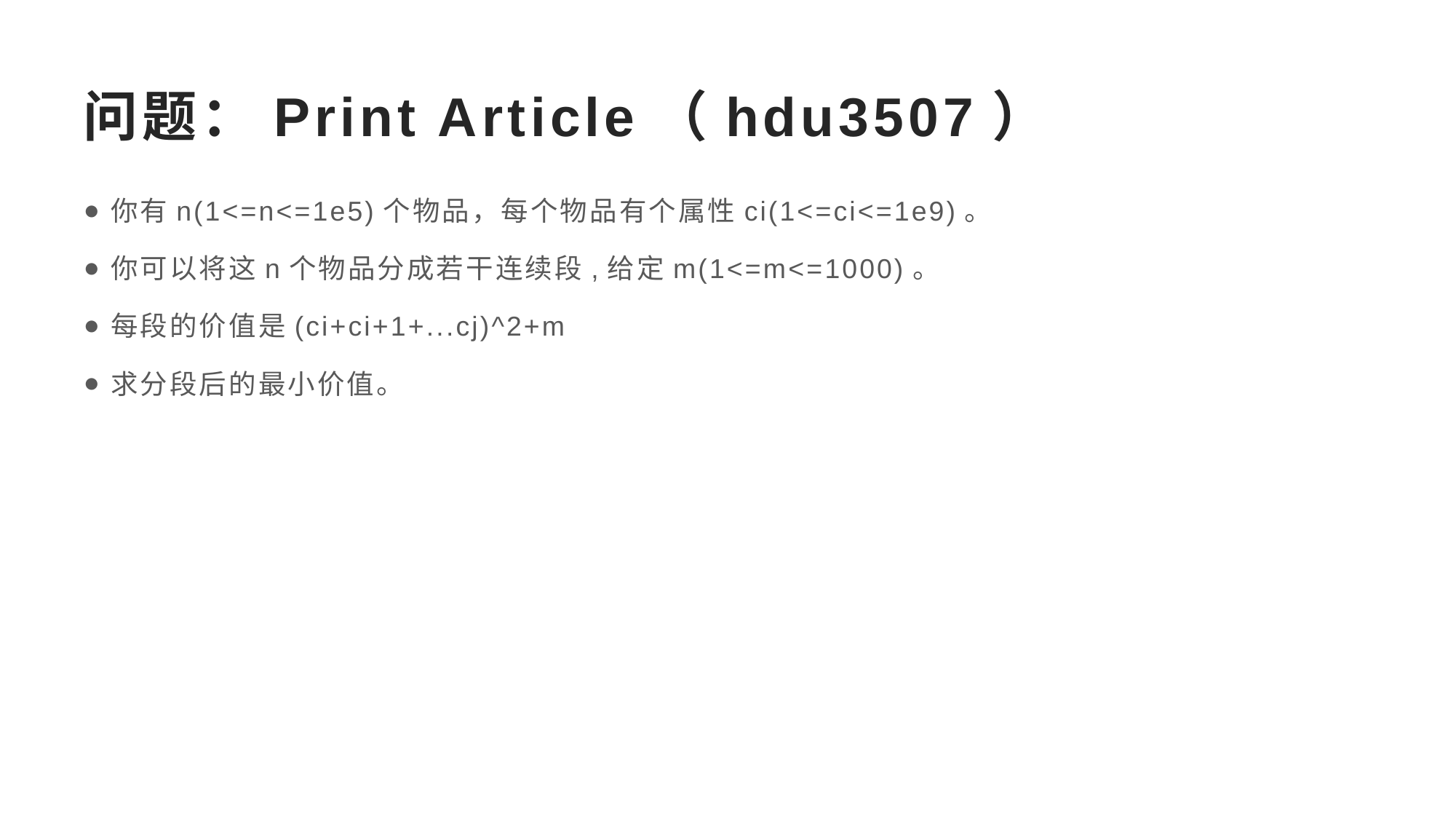

# 问题：Print Article（hdu3507）
你有n(1<=n<=1e5)个物品，每个物品有个属性ci(1<=ci<=1e9)。
你可以将这n个物品分成若干连续段,给定m(1<=m<=1000)。
每段的价值是(ci+ci+1+...cj)^2+m
求分段后的最小价值。